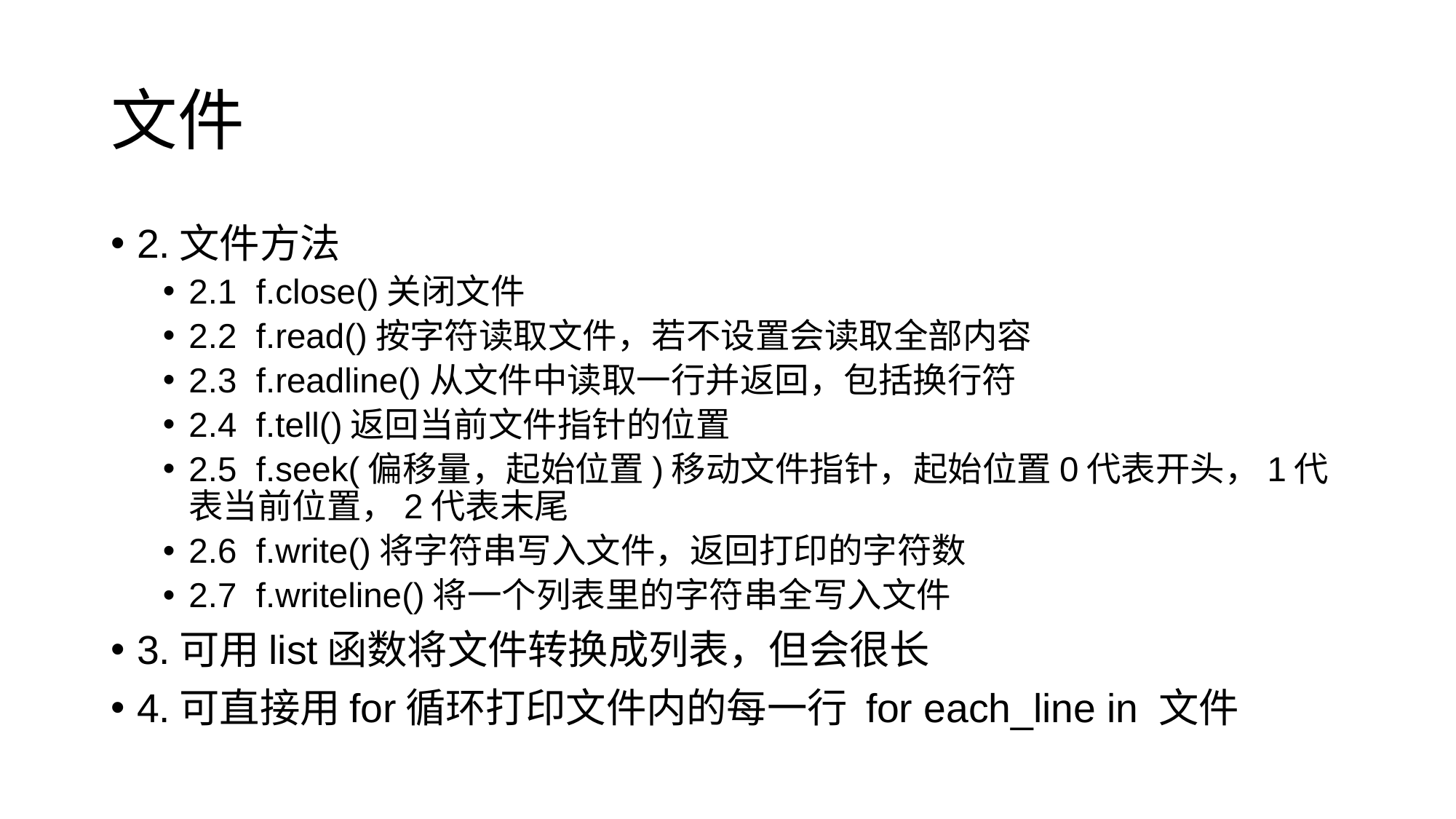

# 文件
2.文件方法
2.1  f.close()关闭文件
2.2  f.read()按字符读取文件，若不设置会读取全部内容
2.3  f.readline()从文件中读取一行并返回，包括换行符
2.4  f.tell()返回当前文件指针的位置
2.5  f.seek(偏移量，起始位置)移动文件指针，起始位置0代表开头，1代表当前位置，2代表末尾
2.6  f.write()将字符串写入文件，返回打印的字符数
2.7  f.writeline()将一个列表里的字符串全写入文件
3.可用list函数将文件转换成列表，但会很长
4.可直接用for循环打印文件内的每一行 for each_line in 文件